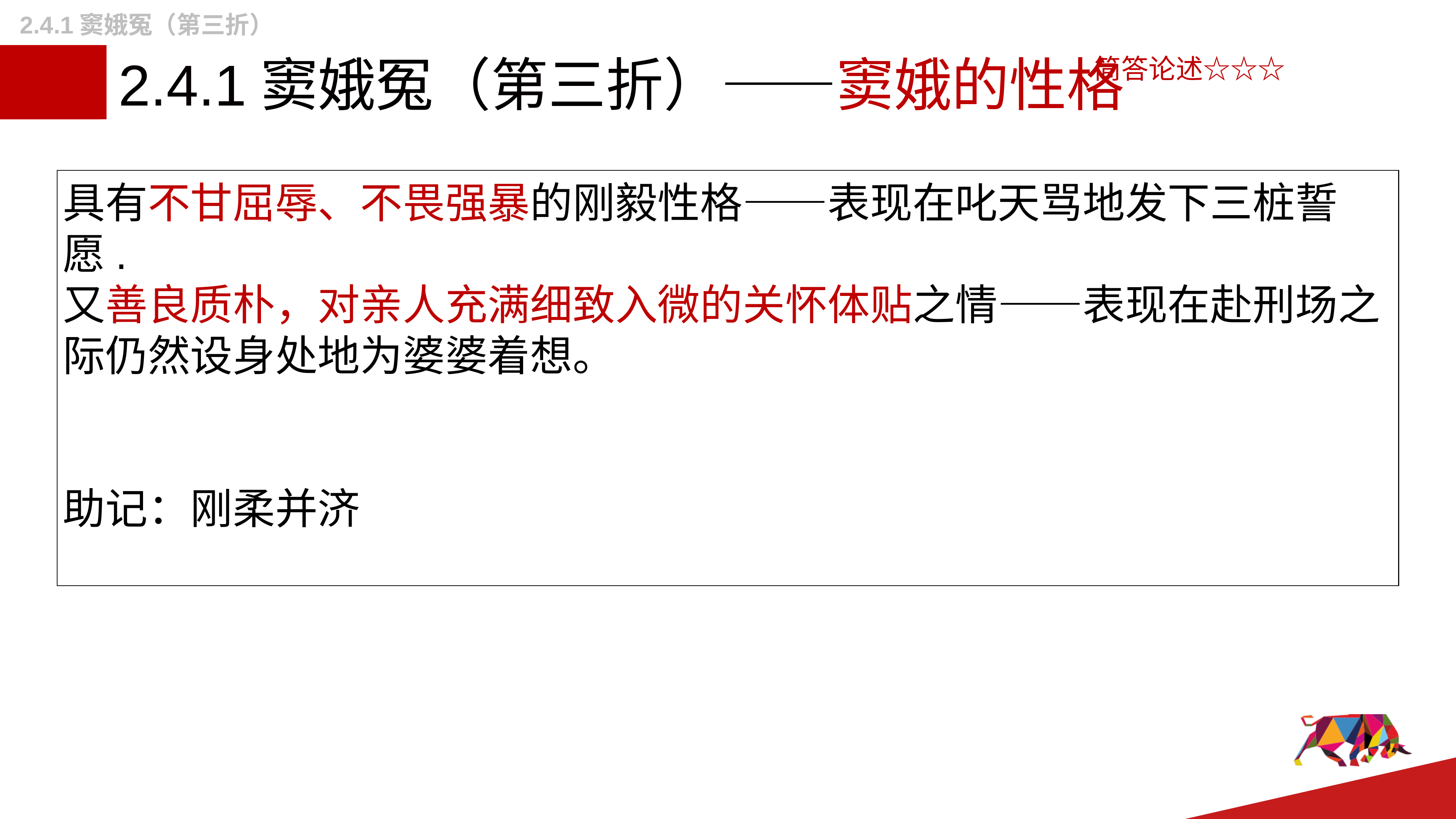

2.4.1窦娥冤（第三折）
2.4.1窦娥冤（第三折）——窦娥的性格
简答论述☆☆☆
具有不甘屈辱、不畏强暴的刚毅性格——表现在叱天骂地发下三桩誓愿.
又善良质朴，对亲人充满细致入微的关怀体贴之情——表现在赴刑场之际仍然设身处地为婆婆着想。

助记：刚柔并济